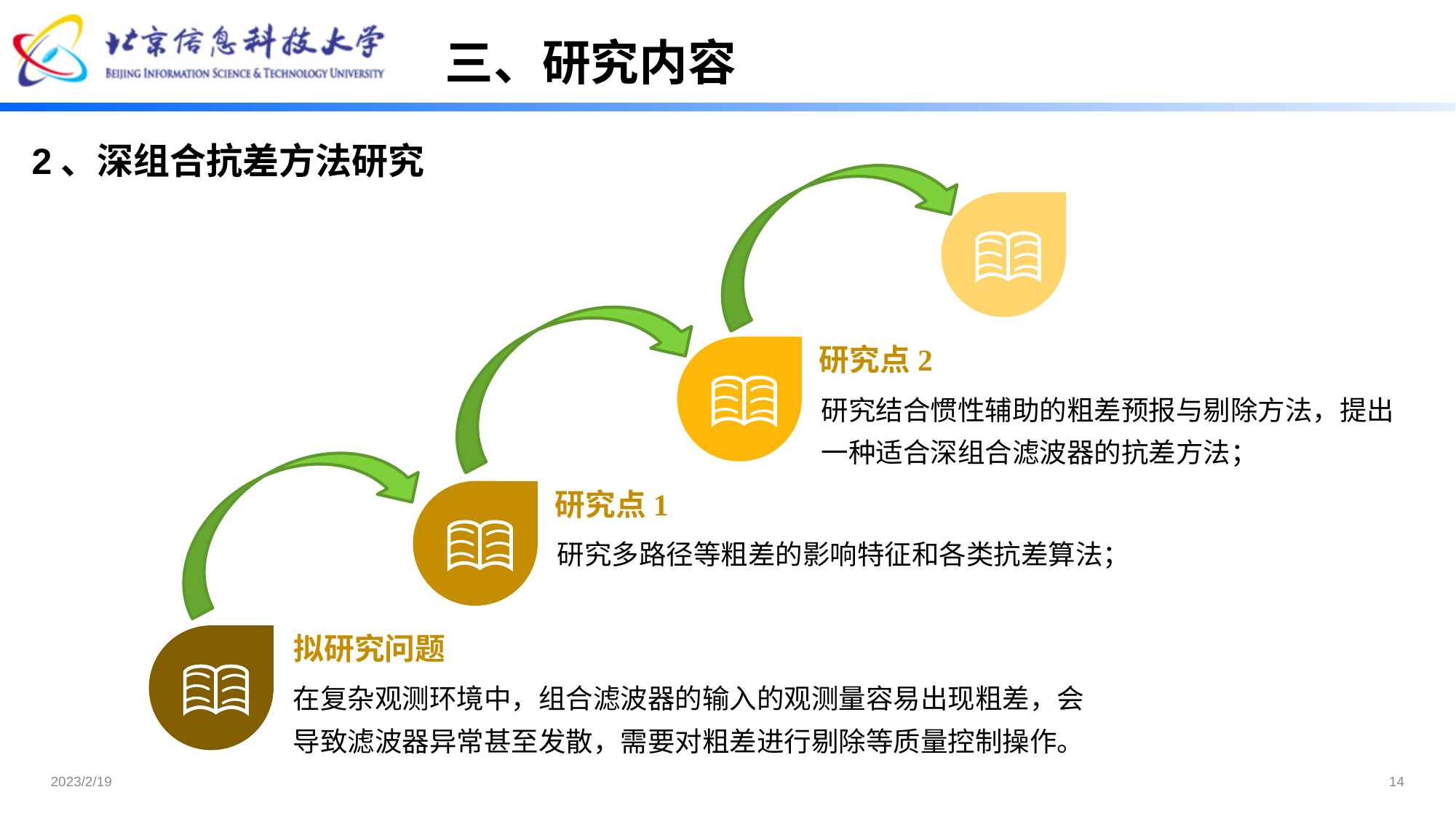

三、研究内容
2、深组合抗差方法研究

研究点2

研究结合惯性辅助的粗差预报与剔除方法，提出一种适合深组合滤波器的抗差方法；

研究点1

研究多路径等粗差的影响特征和各类抗差算法；
拟研究问题

在复杂观测环境中，组合滤波器的输入的观测量容易出现粗差，会导致滤波器异常甚至发散，需要对粗差进行剔除等质量控制操作。
2023/2/19
14